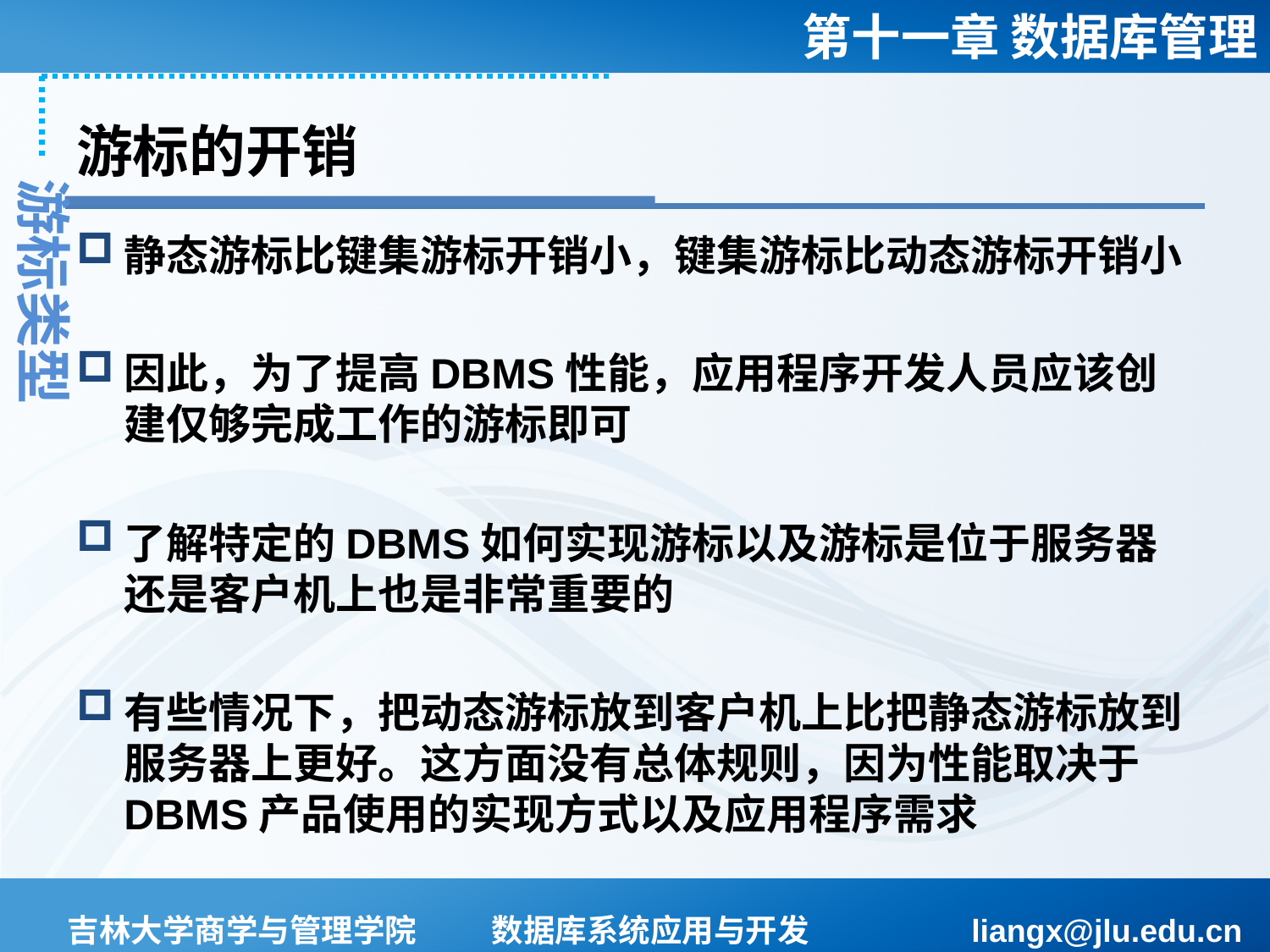

# 游标的开销
游标类型
静态游标比键集游标开销小，键集游标比动态游标开销小

因此，为了提高DBMS性能，应用程序开发人员应该创建仅够完成工作的游标即可

了解特定的DBMS如何实现游标以及游标是位于服务器还是客户机上也是非常重要的

有些情况下，把动态游标放到客户机上比把静态游标放到服务器上更好。这方面没有总体规则，因为性能取决于DBMS产品使用的实现方式以及应用程序需求